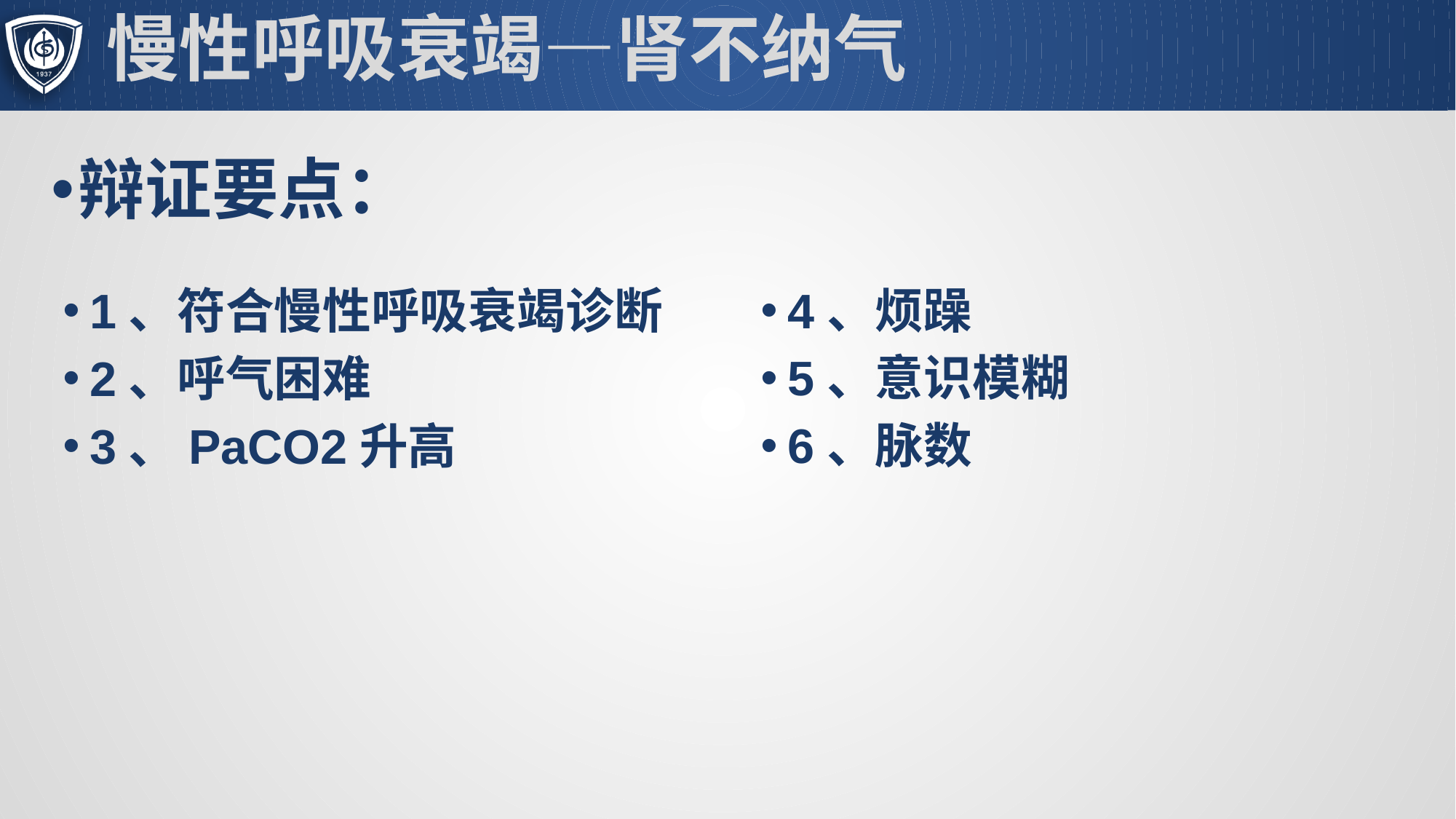

# 慢性呼吸衰竭—肾不纳气
辩证要点：

4、烦躁
5、意识模糊
6、脉数
1、符合慢性呼吸衰竭诊断
2、呼气困难
3、PaCO2升高